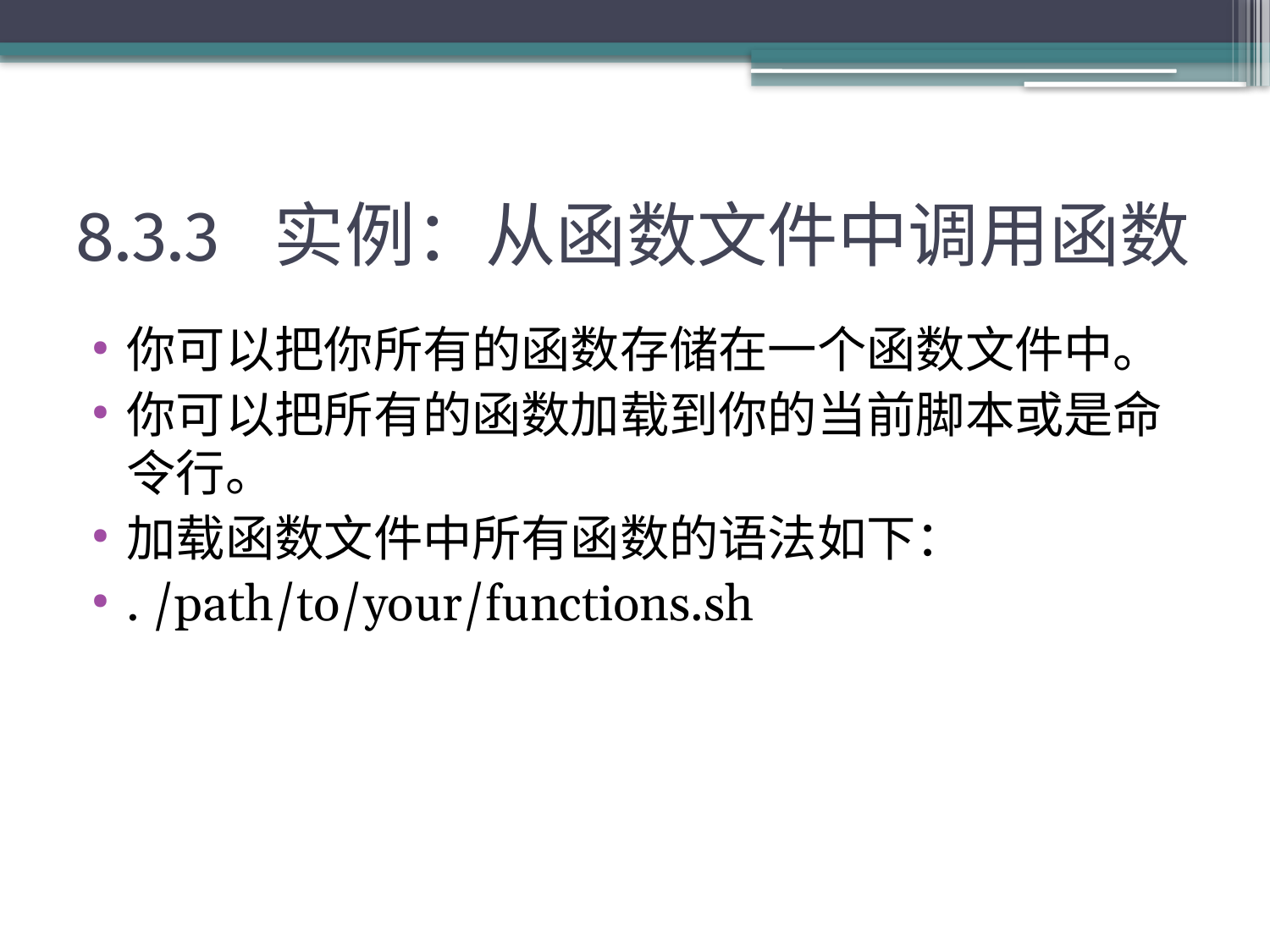

# 8.3.3  实例：从函数文件中调用函数
你可以把你所有的函数存储在一个函数文件中。
你可以把所有的函数加载到你的当前脚本或是命令行。
加载函数文件中所有函数的语法如下：
. /path/to/your/functions.sh